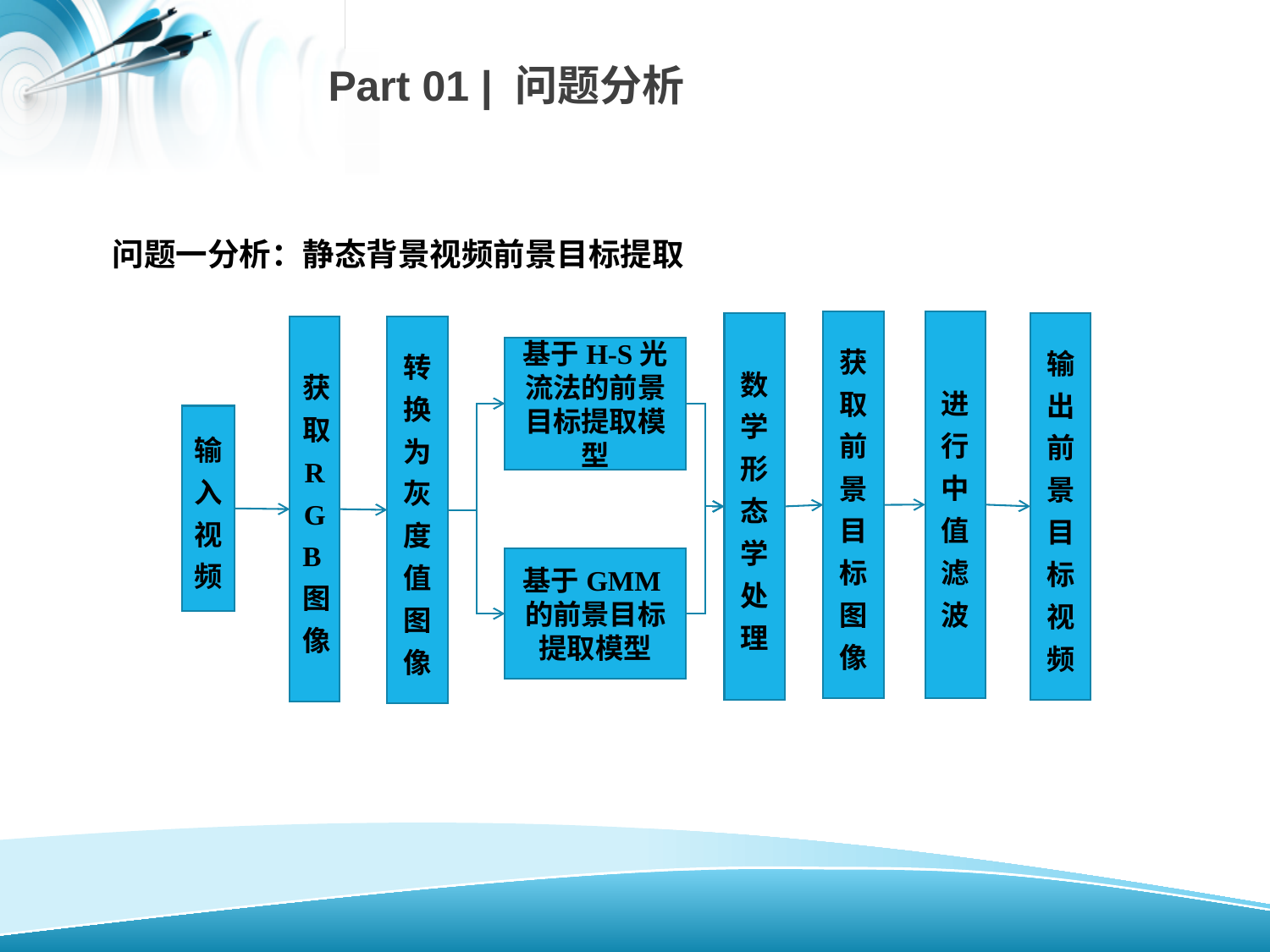

Part 01 | 问题分析
问题一分析：静态背景视频前景目标提取

进行中值滤波
获取前景目标图像
数学形态学处理
输出前景目标视频
转换为灰度值图像
获取RGB图像
基于H-S光流法的前景目标提取模型
输入视频
基于GMM的前景目标提取模型
4